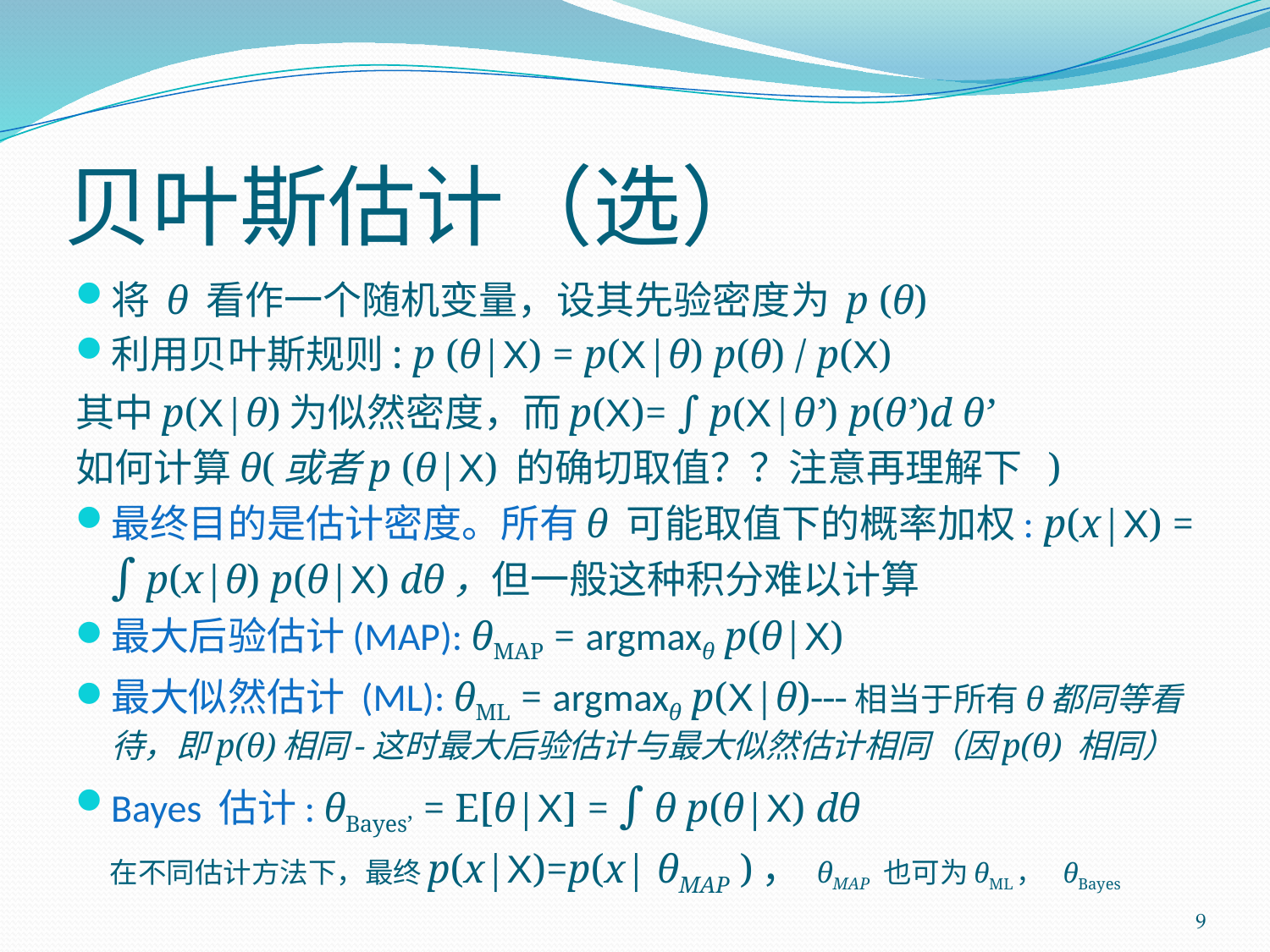

# 贝叶斯估计（选）
将 θ 看作一个随机变量，设其先验密度为 p (θ)
利用贝叶斯规则: p (θ|X) = p(X|θ) p(θ) / p(X)
其中p(X|θ)为似然密度，而p(X)= ∫ p(X|θ’) p(θ’)d θ’
如何计算θ(或者p (θ|X) 的确切取值？？注意再理解下  )
最终目的是估计密度。所有θ 可能取值下的概率加权: p(x|X) = ∫ p(x|θ) p(θ|X) dθ，但一般这种积分难以计算
最大后验估计(MAP): θMAP = argmaxθ p(θ|X)
最大似然估计 (ML): θML = argmaxθ p(X|θ)---相当于所有θ都同等看待，即p(θ)相同-这时最大后验估计与最大似然估计相同（因p(θ) 相同）
Bayes 估计: θBayes’ = E[θ|X] = ∫ θ p(θ|X) dθ
   在不同估计方法下，最终p(x|X)=p(x| θMAP )， θMAP 也可为θML，  θBayes

9